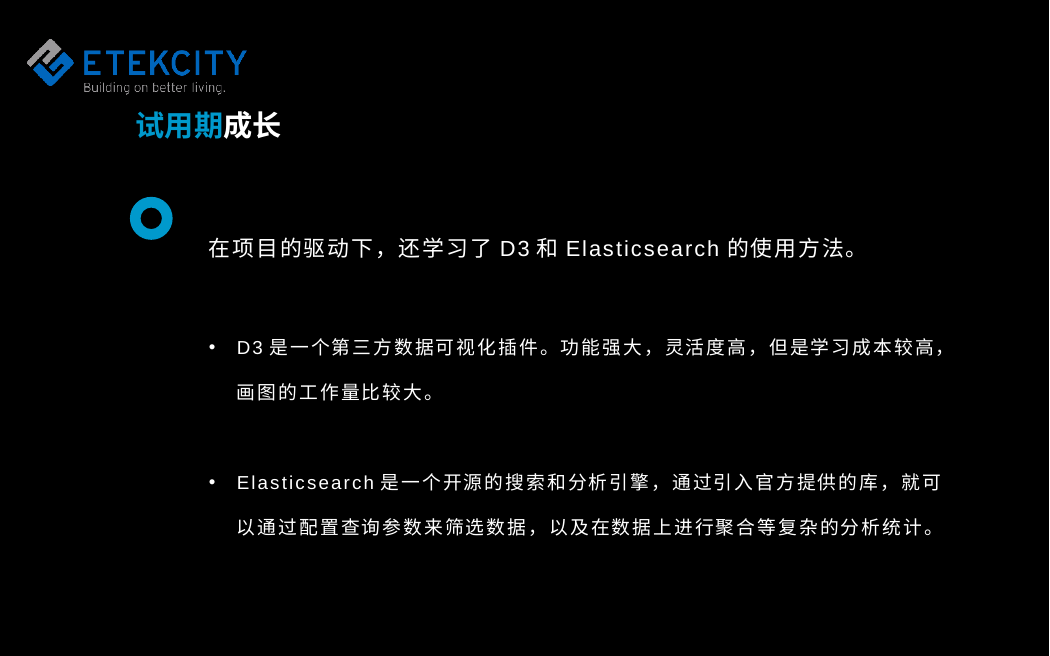

试用期成长

在项目的驱动下，还学习了D3和Elasticsearch的使用方法。

D3是一个第三方数据可视化插件。功能强大，灵活度高，但是学习成本较高，画图的工作量比较大。

Elasticsearch是一个开源的搜索和分析引擎，通过引入官方提供的库，就可以通过配置查询参数来筛选数据，以及在数据上进行聚合等复杂的分析统计。